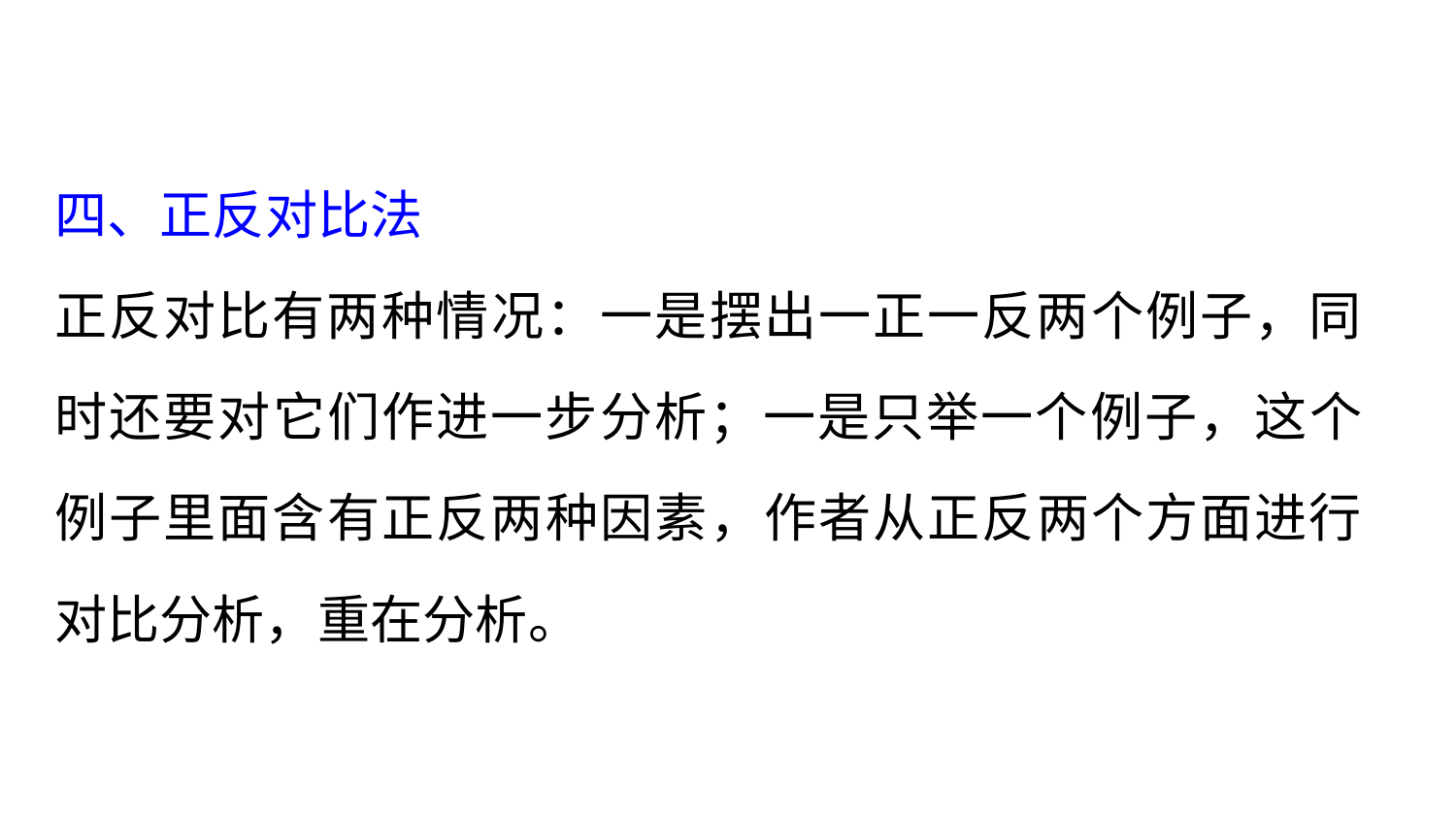

四、正反对比法
正反对比有两种情况：一是摆出一正一反两个例子，同时还要对它们作进一步分析；一是只举一个例子，这个例子里面含有正反两种因素，作者从正反两个方面进行对比分析，重在分析。